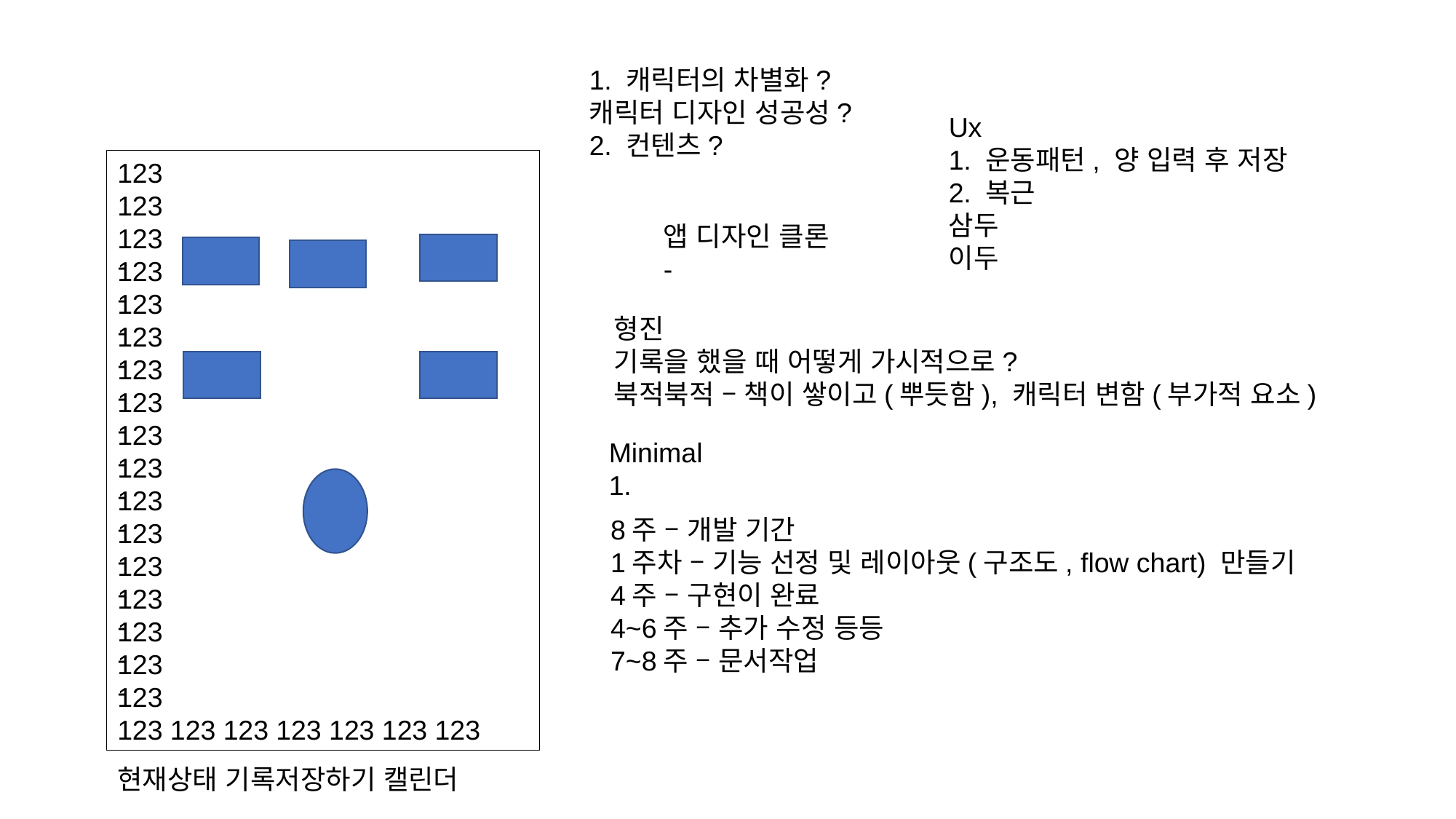

1. 캐릭터의 차별화? 캐릭터 디자인 성공성?
2. 컨텐츠?
Ux
1. 운동패턴, 양 입력 후 저장
2. 복근
삼두
이두
123
123
123
123
123
123
123
123
123
123
123
123
123
123
123
123
123
123 123 123 123 123 123 123
앱 디자인 클론
-

-
-
-
-
-
-
-
-
-
-
-
-
-
-

형진
기록을 했을 때 어떻게 가시적으로?
북적북적 – 책이 쌓이고(뿌듯함), 캐릭터 변함(부가적 요소)

Minimal
1.

8주 – 개발 기간
1주차 – 기능 선정 및 레이아웃(구조도, flow chart) 만들기
4주 – 구현이 완료
4~6주 – 추가 수정 등등
7~8주 – 문서작업

현재상태 기록저장하기 캘린더